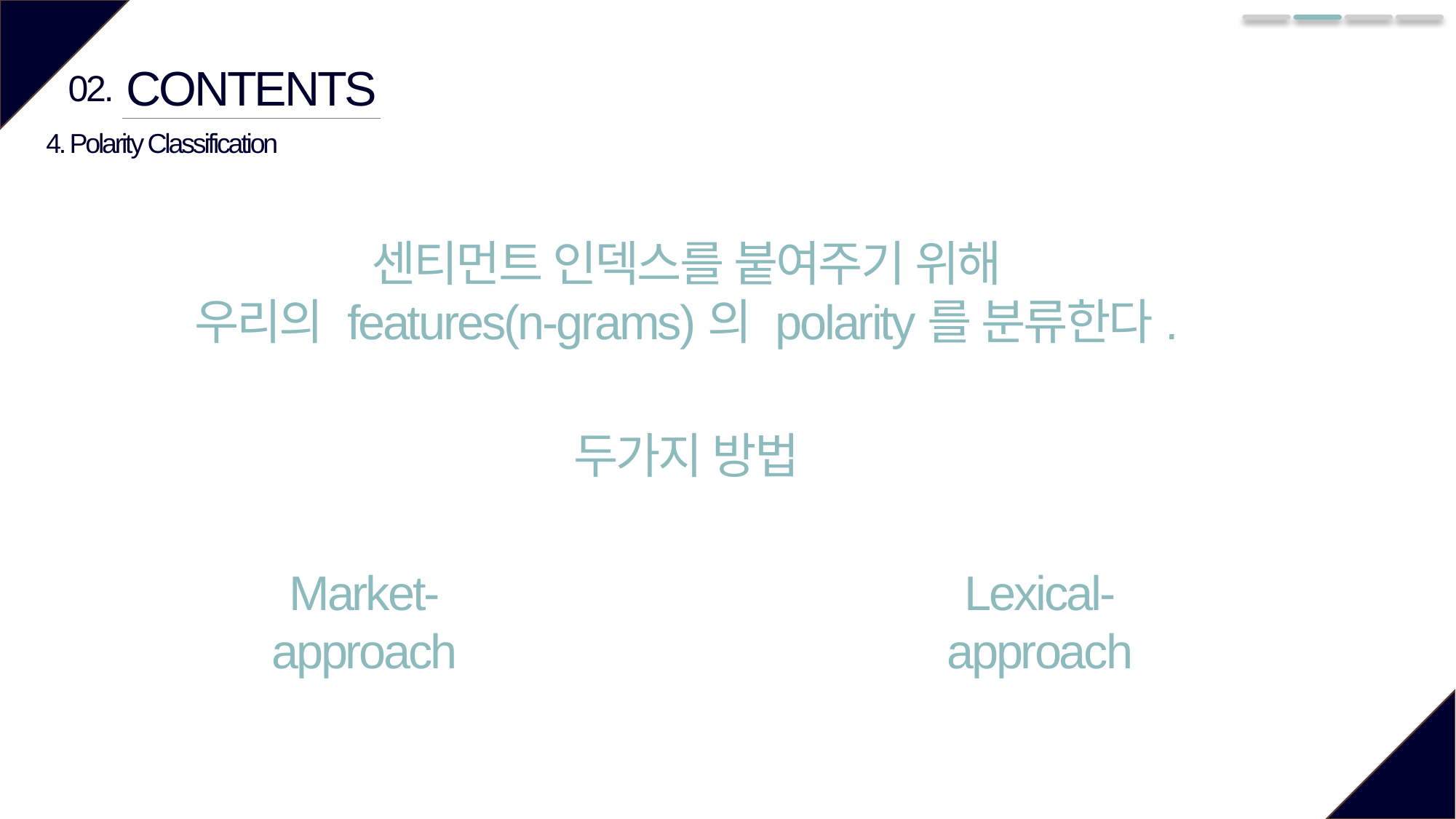

CONTENTS
02.
4. Polarity Classification
센티먼트 인덱스를 붙여주기 위해
우리의 features(n-grams)의 polarity를 분류한다.
두가지 방법
Market-
approach
Lexical-
approach